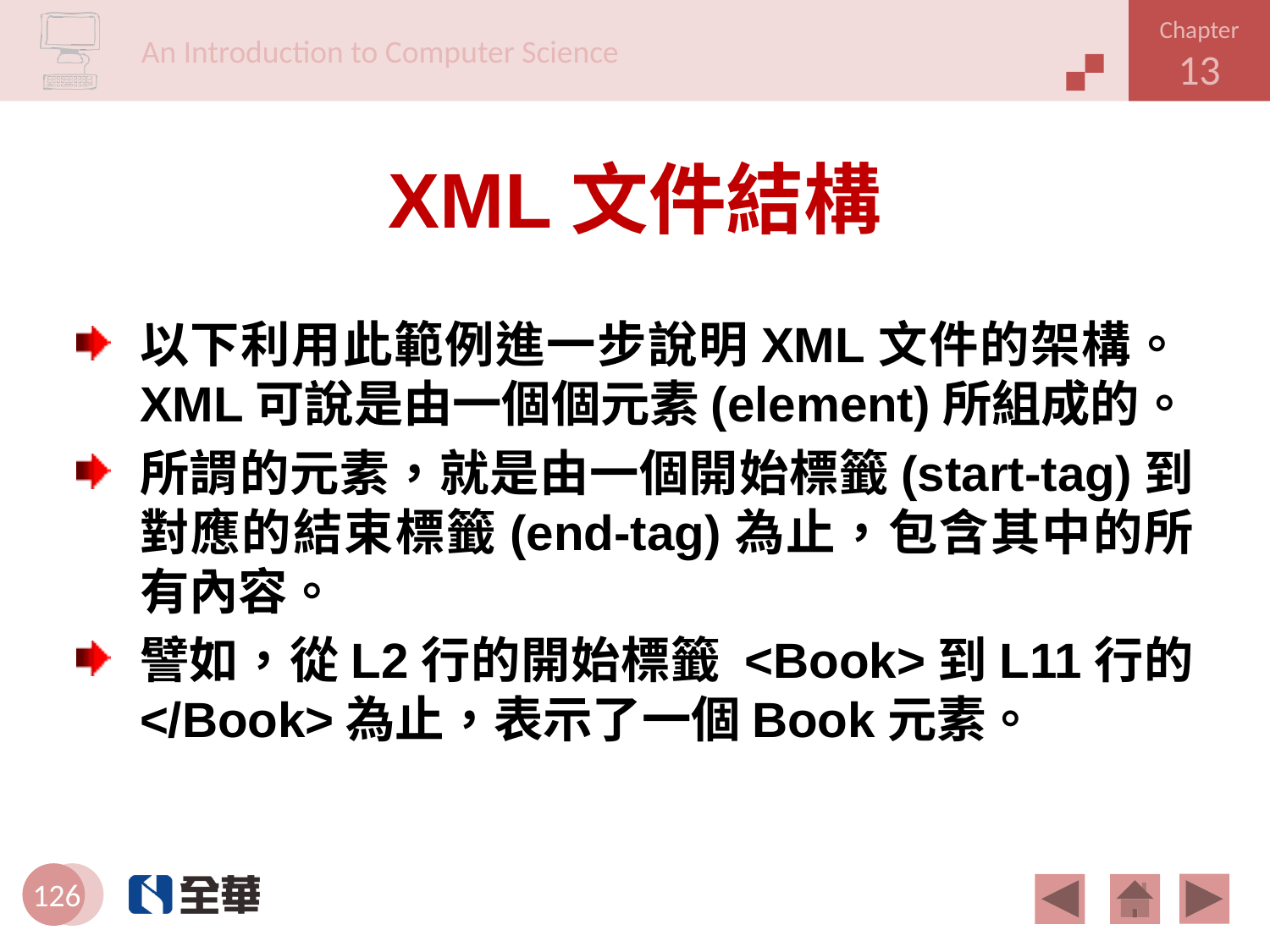

# XML文件結構
以下利用此範例進一步說明XML文件的架構。XML可說是由一個個元素(element)所組成的。
所謂的元素，就是由一個開始標籤(start-tag)到對應的結束標籤(end-tag)為止，包含其中的所有內容。
譬如，從L2行的開始標籤 <Book>到L11行的 </Book>為止，表示了一個Book元素。